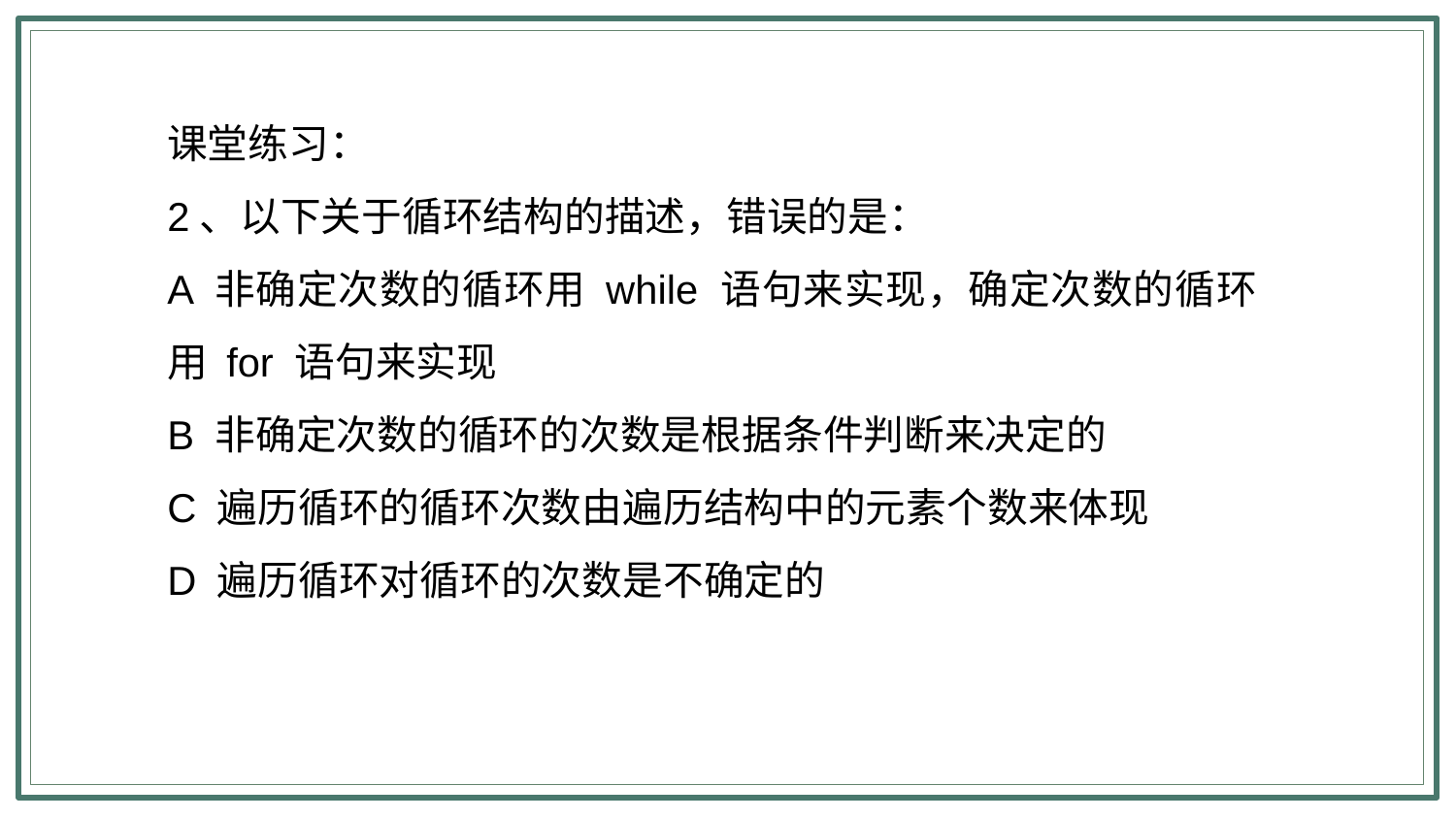

课堂练习：
2、以下关于循环结构的描述，错误的是：‬‬‬‬‬‬‬‬‬‬‬‬‬‬‬‬‬‬‬‬‬‬‬‬‬‬‬‬‬‬‬‬‬‬‬‬‬‬‬‬‬‬‬‬‬‬‬‬‬‬‬‬‬‬‬‬‬‬‬‬‬‬‬‬‬‬‬‬‬‬‬‬‬‬‬‬‬‬‬‬‬‬‬‬‬‬‬‬‬‬‬‬‬‬‬‬‬‬‬‬‬‬‬‬‬‬‬‬‬‬‬‬‬‬‬‬‬‬‬‬‬‬‬‬‬‬‬‬‬‬‬‬‬‬‬‬‬‬‬‬‬‬‬‬
A 非确定次数的循环用 while 语句来实现，确定次数的循环用 for 语句来实现
B 非确定次数的循环的次数是根据条件判断来决定的
C 遍历循环的循环次数由遍历结构中的元素个数来体现
D 遍历循环对循环的次数是不确定的